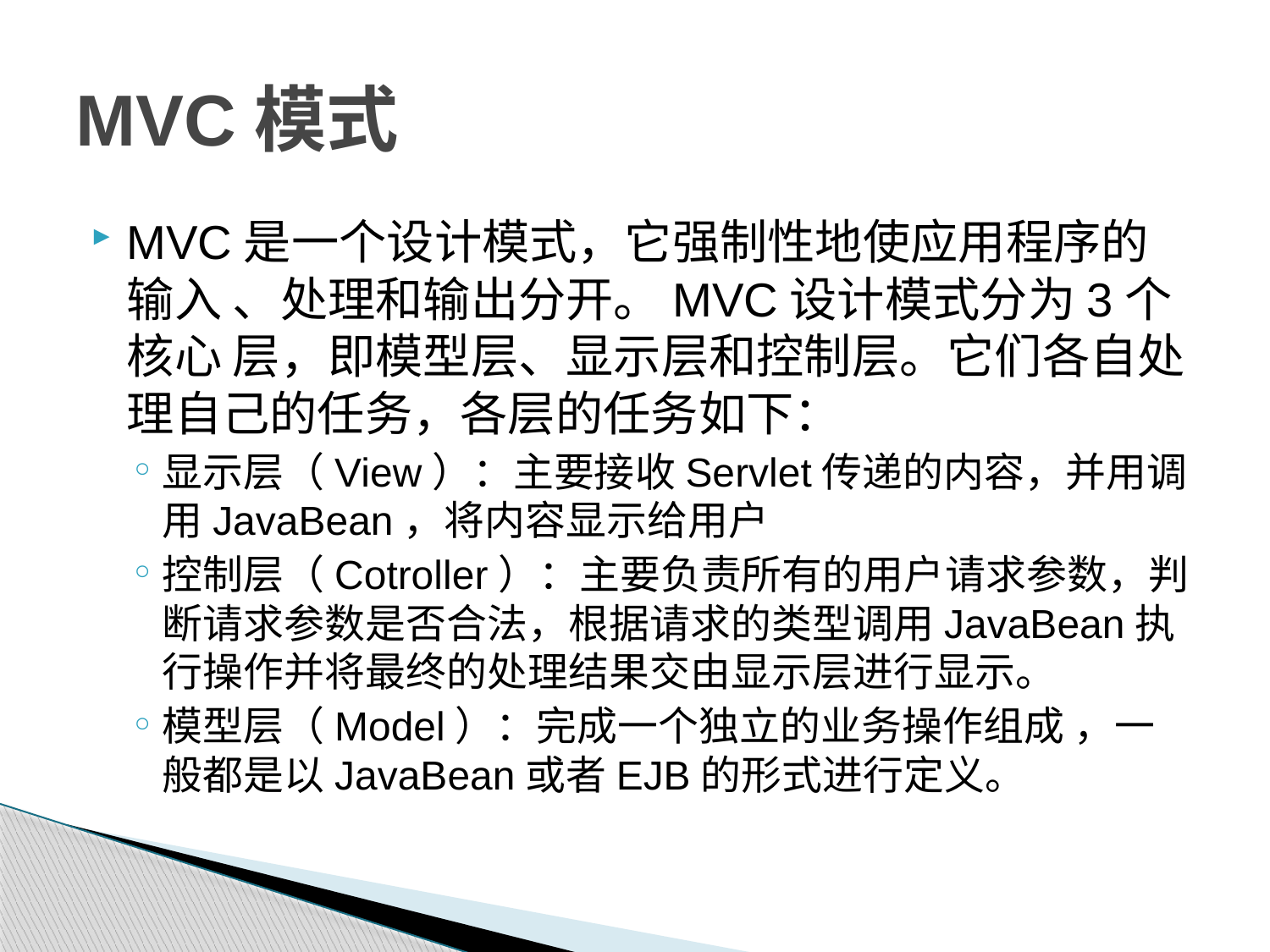

# MVC模式
MVC是一个设计模式，它强制性地使应用程序的输入 、处理和输出分开。MVC设计模式分为3个核心 层，即模型层、显示层和控制层。它们各自处理自己的任务，各层的任务如下：
显示层（View）：主要接收Servlet传递的内容，并用调用JavaBean，将内容显示给用户
控制层（Cotroller）：主要负责所有的用户请求参数，判断请求参数是否合法，根据请求的类型调用JavaBean执行操作并将最终的处理结果交由显示层进行显示。
模型层（Model）：完成一个独立的业务操作组成 ，一般都是以JavaBean或者EJB的形式进行定义。